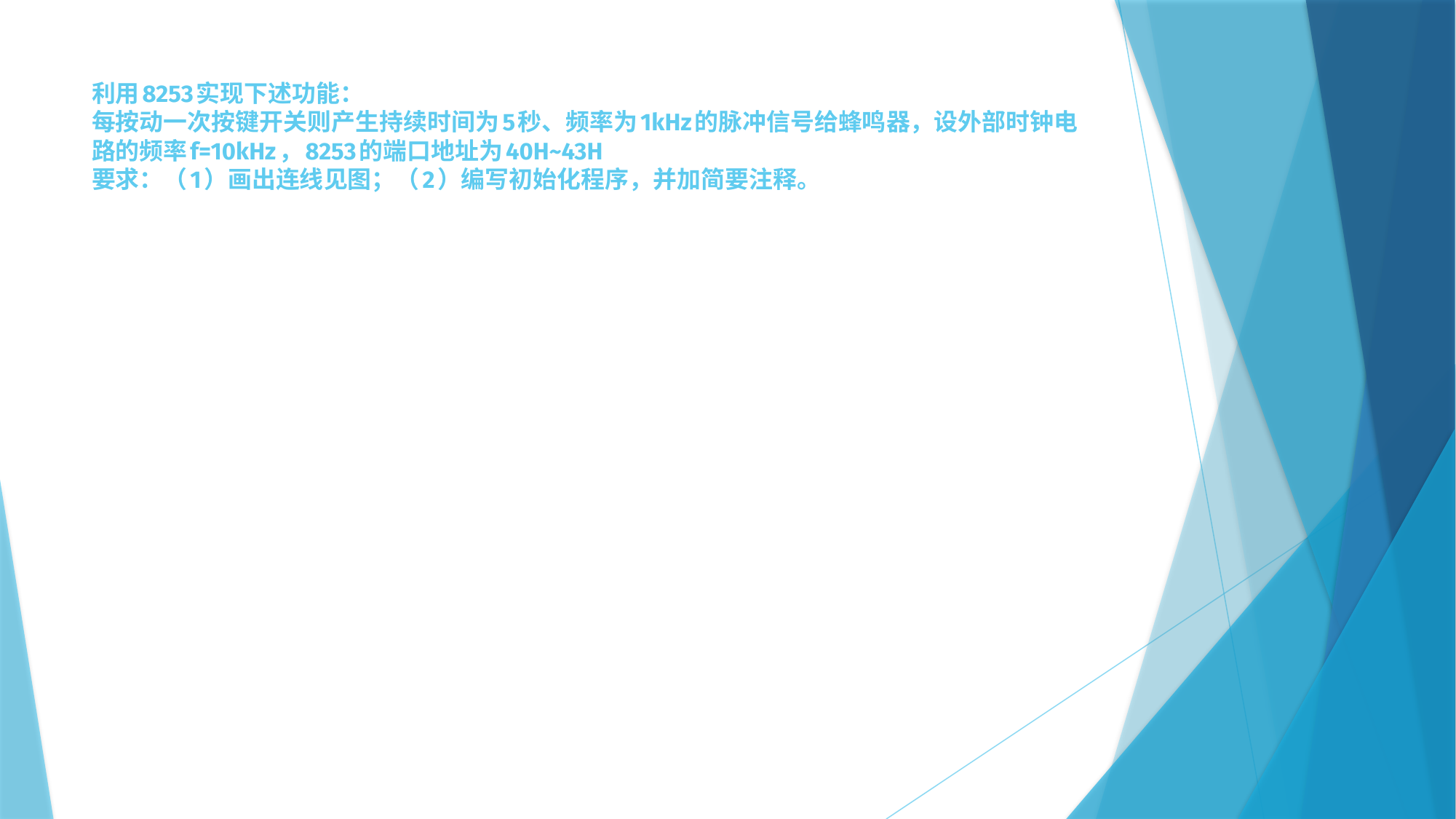

# 利用8253实现下述功能： 每按动一次按键开关则产生持续时间为5秒、频率为1kHz的脉冲信号给蜂鸣器，设外部时钟电路的频率f=10kHz，8253的端口地址为40H~43H 要求：（1）画出连线见图；（2）编写初始化程序，并加简要注释。